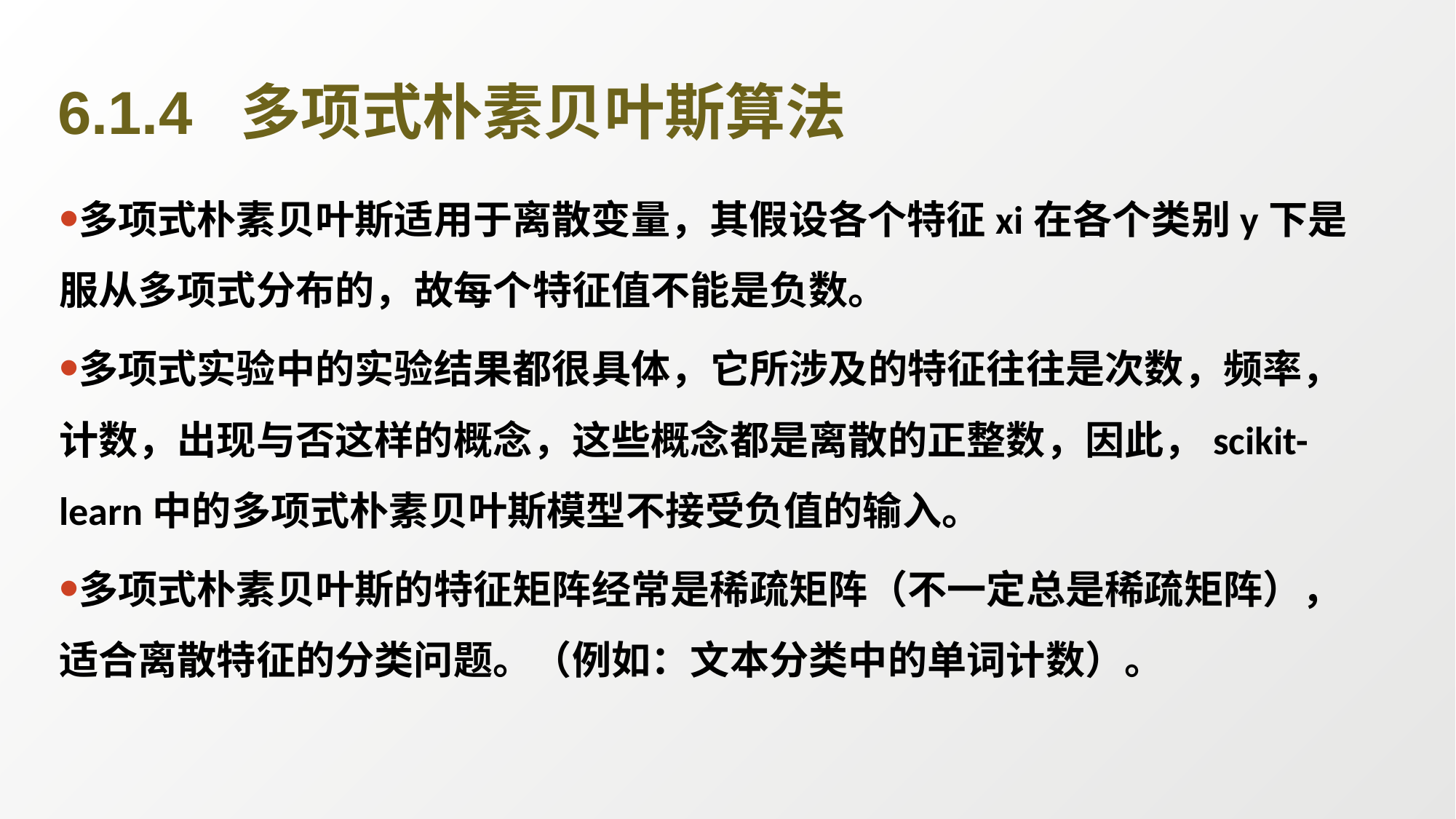

# 6.1.4  多项式朴素贝叶斯算法
多项式朴素贝叶斯适用于离散变量，其假设各个特征xi在各个类别y下是服从多项式分布的，故每个特征值不能是负数。
多项式实验中的实验结果都很具体，它所涉及的特征往往是次数，频率，计数，出现与否这样的概念，这些概念都是离散的正整数，因此，scikit-learn中的多项式朴素贝叶斯模型不接受负值的输入。
多项式朴素贝叶斯的特征矩阵经常是稀疏矩阵（不一定总是稀疏矩阵），适合离散特征的分类问题。（例如：文本分类中的单词计数）。